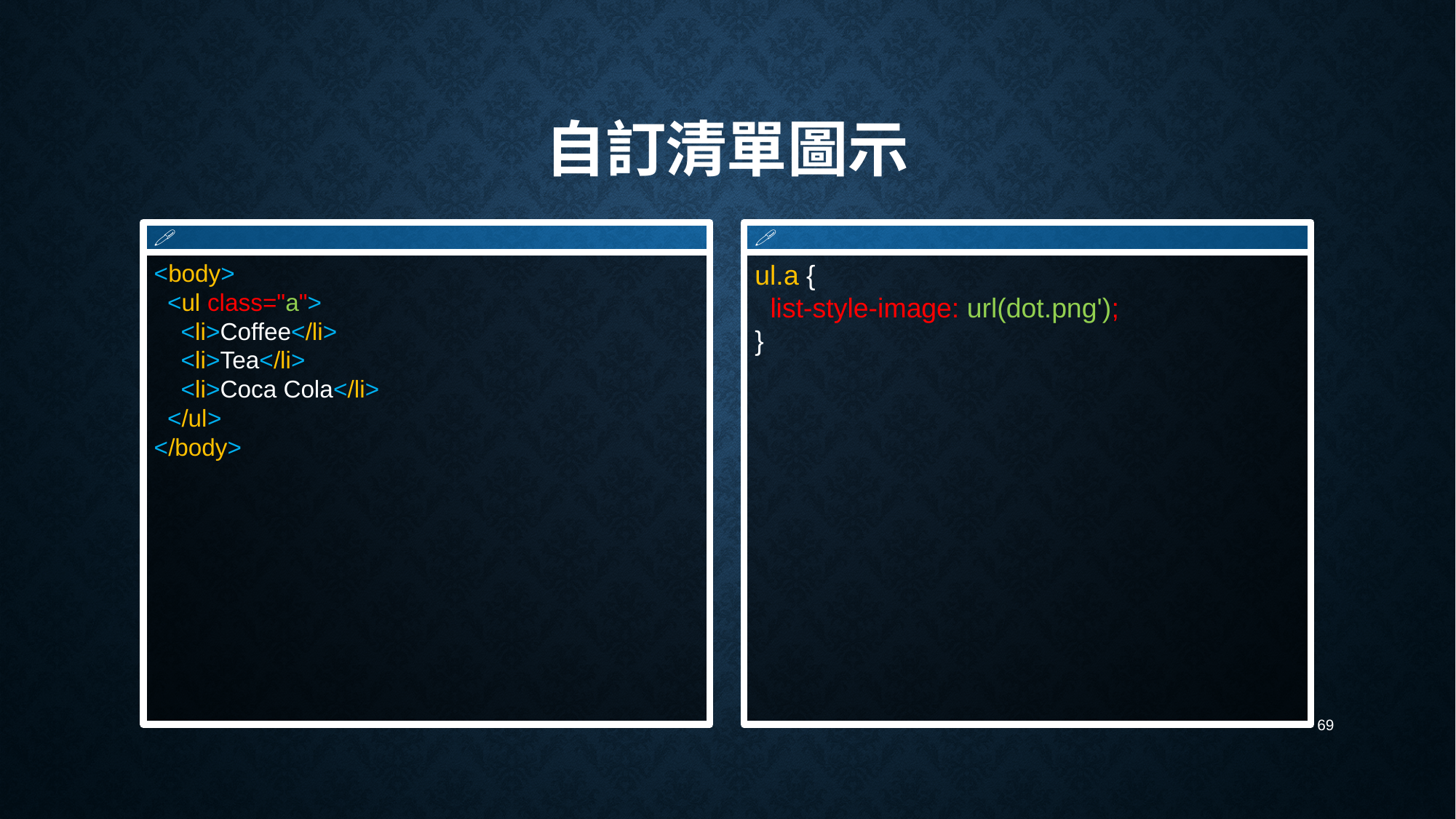

# 自訂清單圖示
🖊
<body>
  <ul class="a">
    <li>Coffee</li>
    <li>Tea</li>
    <li>Coca Cola</li>
  </ul>
</body>
🖊
ul.a {
  list-style-image: url(dot.png');
}
69